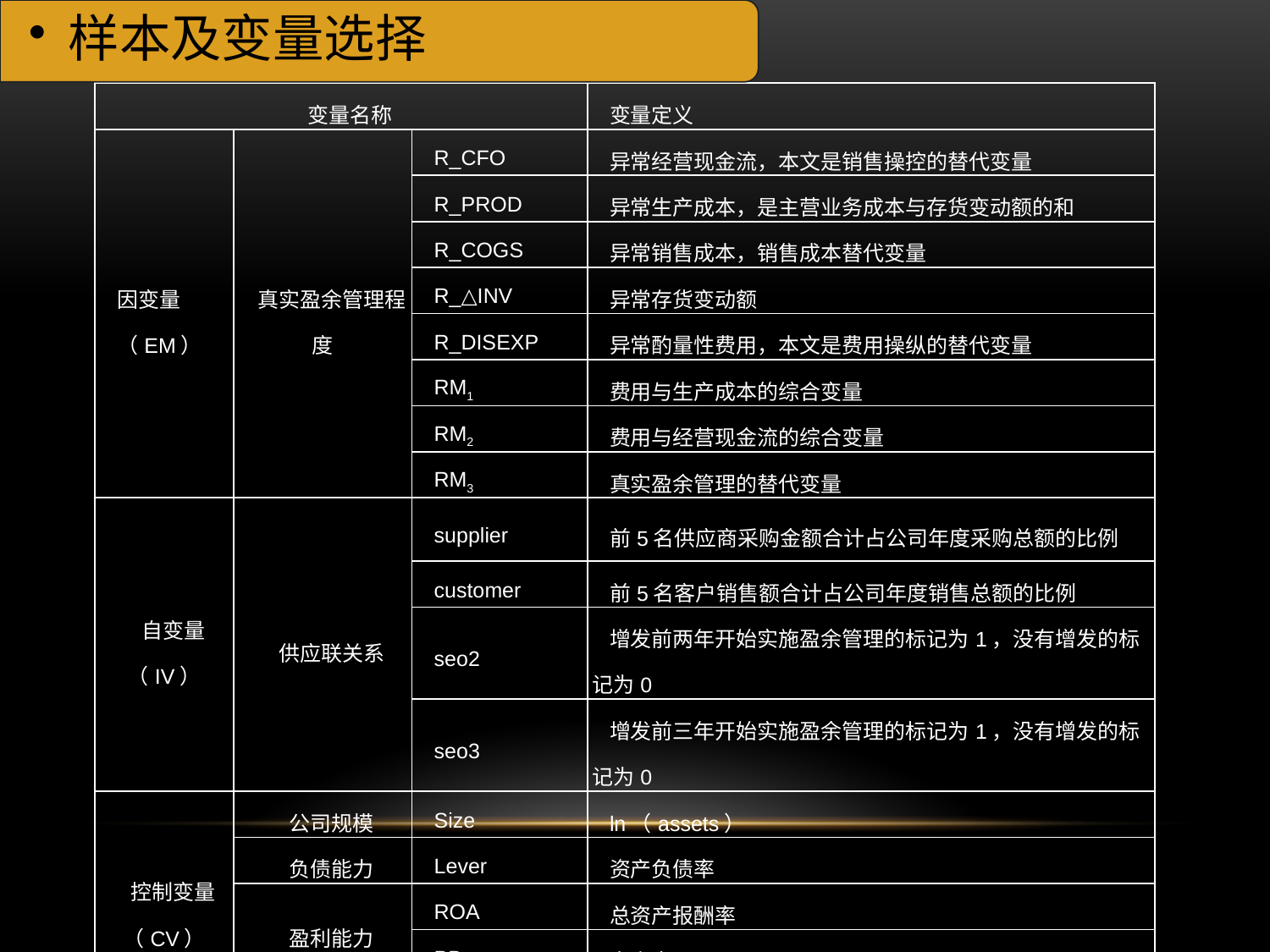

样本及变量选择
| 变量名称 |  |  | 变量定义 |
| --- | --- | --- | --- |
| 因变量 （EM） | 真实盈余管理程度 | R\_CFO | 异常经营现金流，本文是销售操控的替代变量 |
|  |  | R\_PROD | 异常生产成本，是主营业务成本与存货变动额的和 |
|  |  | R\_COGS | 异常销售成本，销售成本替代变量 |
|  |  | R\_△INV | 异常存货变动额 |
|  |  | R\_DISEXP | 异常酌量性费用，本文是费用操纵的替代变量 |
|  |  | RM1 | 费用与生产成本的综合变量 |
|  |  | RM2 | 费用与经营现金流的综合变量 |
|  |  | RM3 | 真实盈余管理的替代变量 |
| 自变量（IV） | 供应联关系 | supplier | 前5名供应商采购金额合计占公司年度采购总额的比例 |
|  |  | customer | 前5名客户销售额合计占公司年度销售总额的比例 |
|  |  | seo2 | 增发前两年开始实施盈余管理的标记为1，没有增发的标记为0 |
|  |  | seo3 | 增发前三年开始实施盈余管理的标记为1，没有增发的标记为0 |
| 控制变量（CV） | 公司规模 | Size | ln（assets） |
|  | 负债能力 | Lever | 资产负债率 |
|  | 盈利能力 | ROA | 总资产报酬率 |
|  |  | PB | 市净率 |
|  | 成长能力 | growth | 营业收入增长率 |